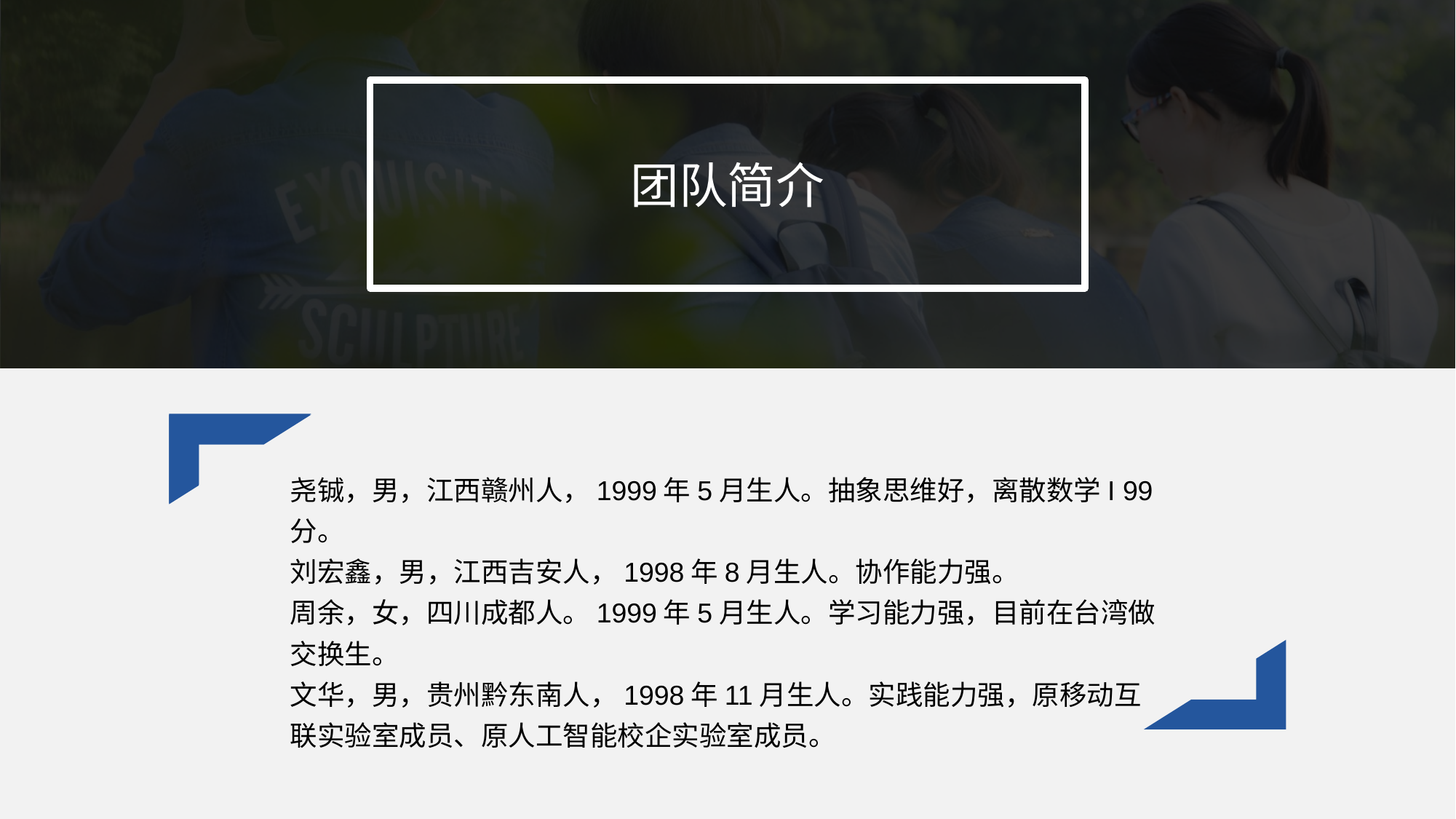

团队简介

尧铖，男，江西赣州人，1999年5月生人。抽象思维好，离散数学I 99分。
刘宏鑫，男，江西吉安人，1998年8月生人。协作能力强。
周余，女，四川成都人。1999年5月生人。学习能力强，目前在台湾做交换生。
文华，男，贵州黔东南人，1998年11月生人。实践能力强，原移动互联实验室成员、原人工智能校企实验室成员。